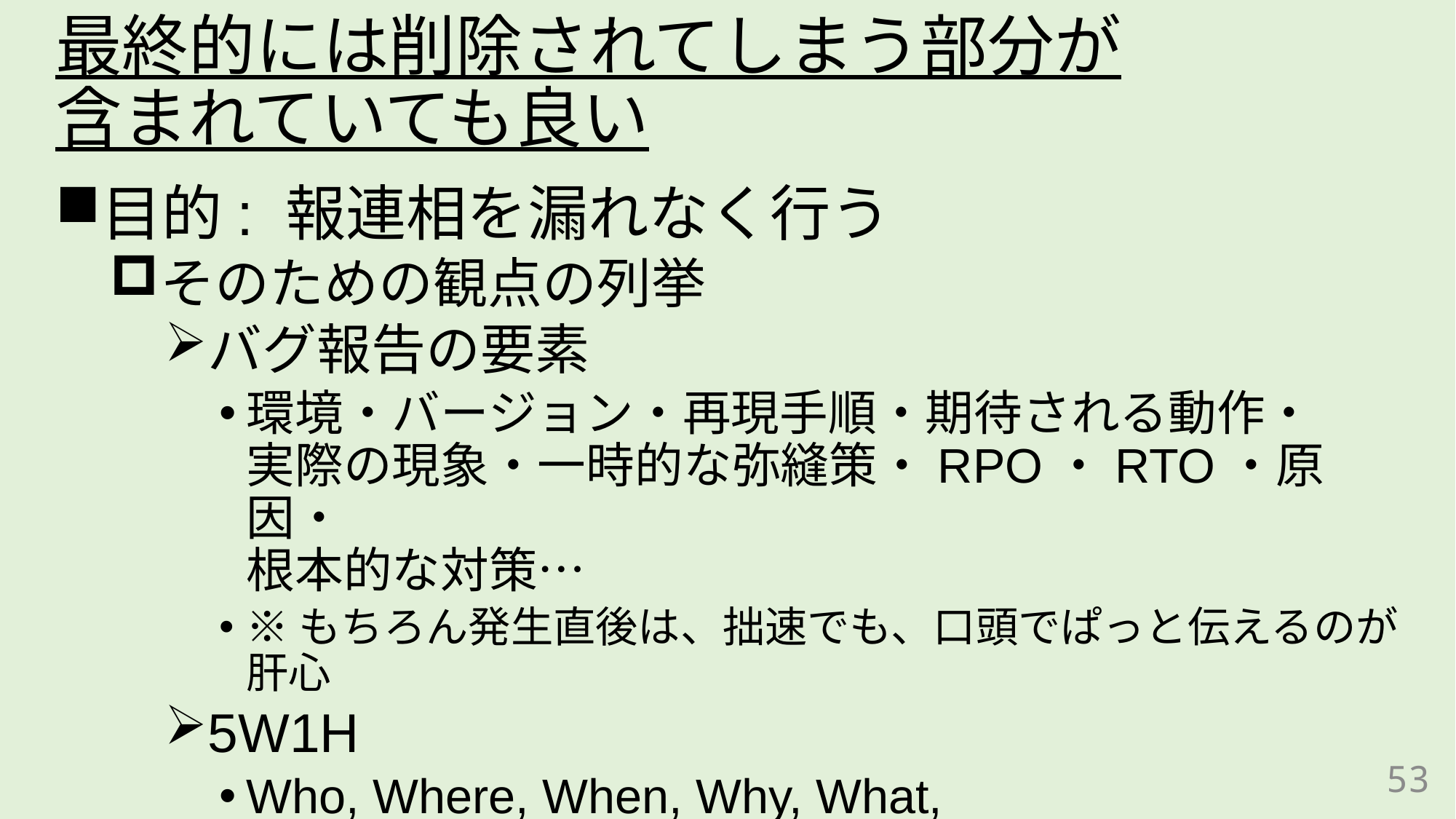

# 最終的には削除されてしまう部分が 含まれていても良い
目的: 報連相を漏れなく行う
そのための観点の列挙
バグ報告の要素
環境・バージョン・再現手順・期待される動作・
実際の現象・一時的な弥縫策・RPO・RTO・原因・
根本的な対策…
※もちろん発生直後は、拙速でも、口頭でぱっと伝えるのが肝心
5W1H
Who, Where, When, Why, What,
How(by) & How much
53